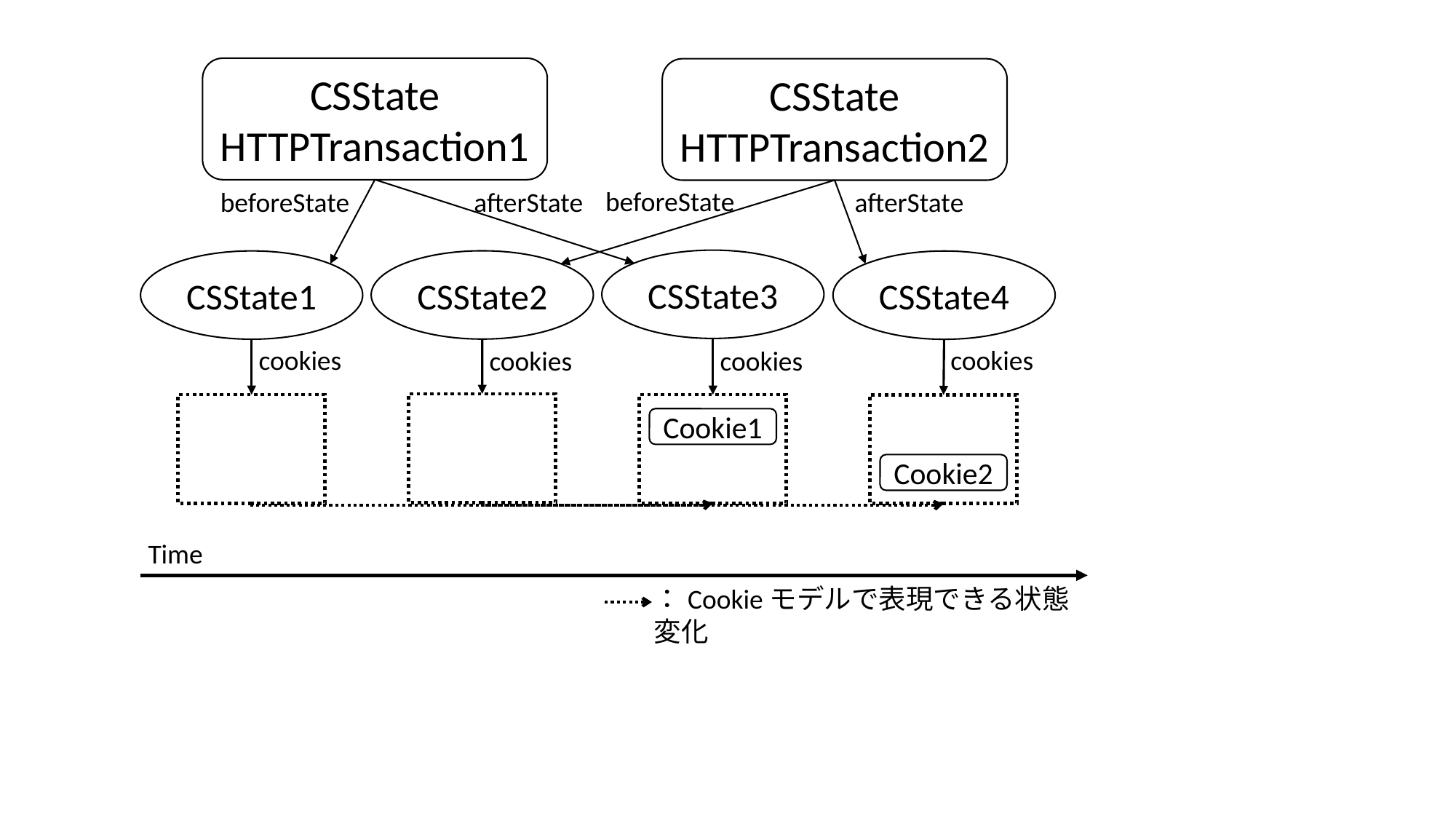

CSState
HTTPTransaction1
CSState
HTTPTransaction2
beforeState
afterState
beforeState
afterState
CSState3
CSState2
CSState1
CSState4
cookies
cookies
cookies
cookies

Cookie1

Cookie2
Time
：Cookieモデルで表現できる状態変化